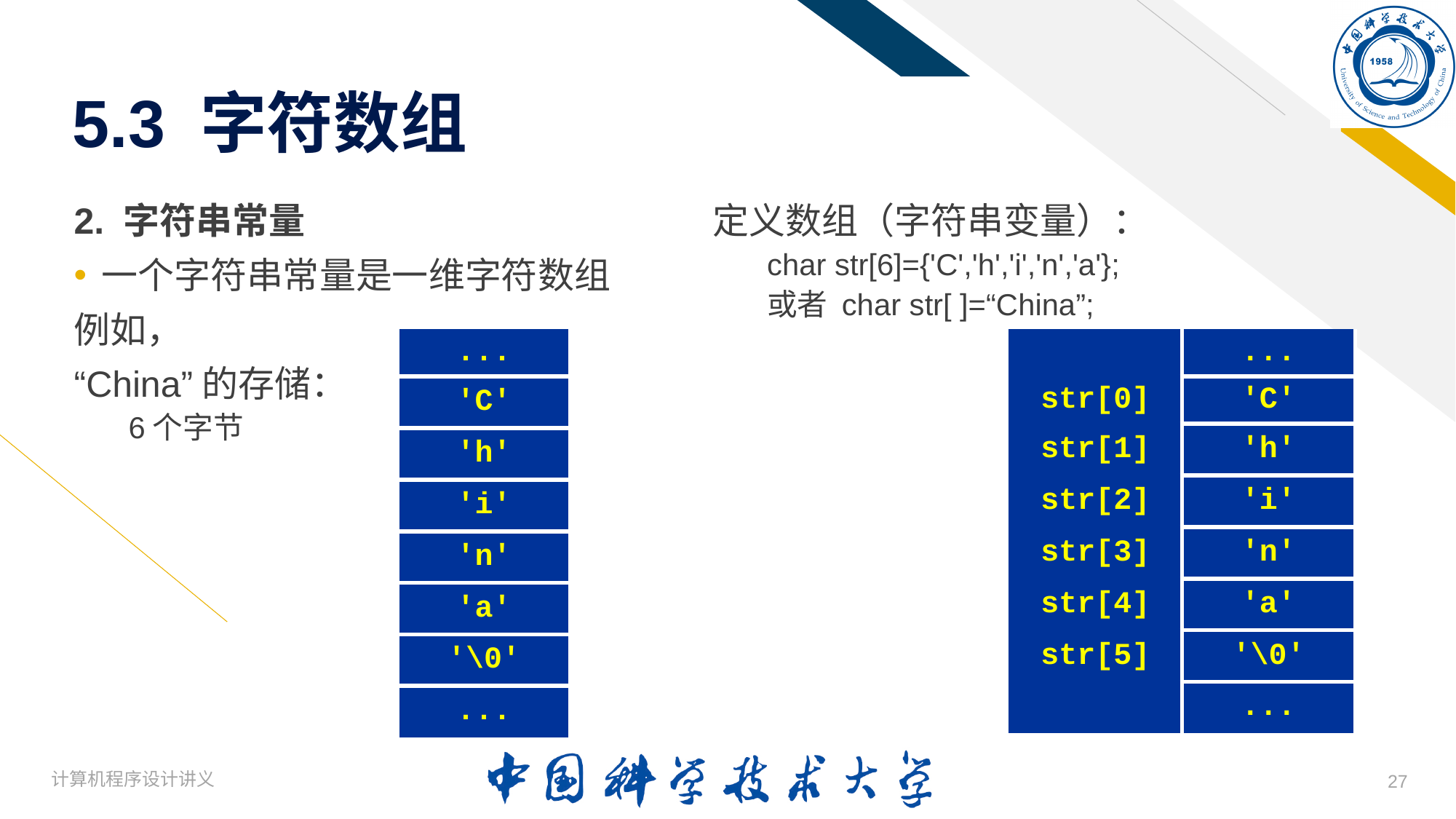

# 5.3 字符数组
2. 字符串常量
一个字符串常量是一维字符数组
例如，
“China”的存储：
6个字节

定义数组（字符串变量）：
char str[6]={'C','h','i','n','a'};
或者 char str[ ]=“China”;

|  | ... |
| --- | --- |
|  | 'C' |
|  | 'h' |
|  | 'i' |
|  | 'n' |
|  | 'a' |
|  | '\0' |
|  | ... |
|  | ... |
| --- | --- |
| str[0] | 'C' |
| str[1] | 'h' |
| str[2] | 'i' |
| str[3] | 'n' |
| str[4] | 'a' |
| str[5] | '\0' |
|  | ... |
计算机程序设计讲义
27